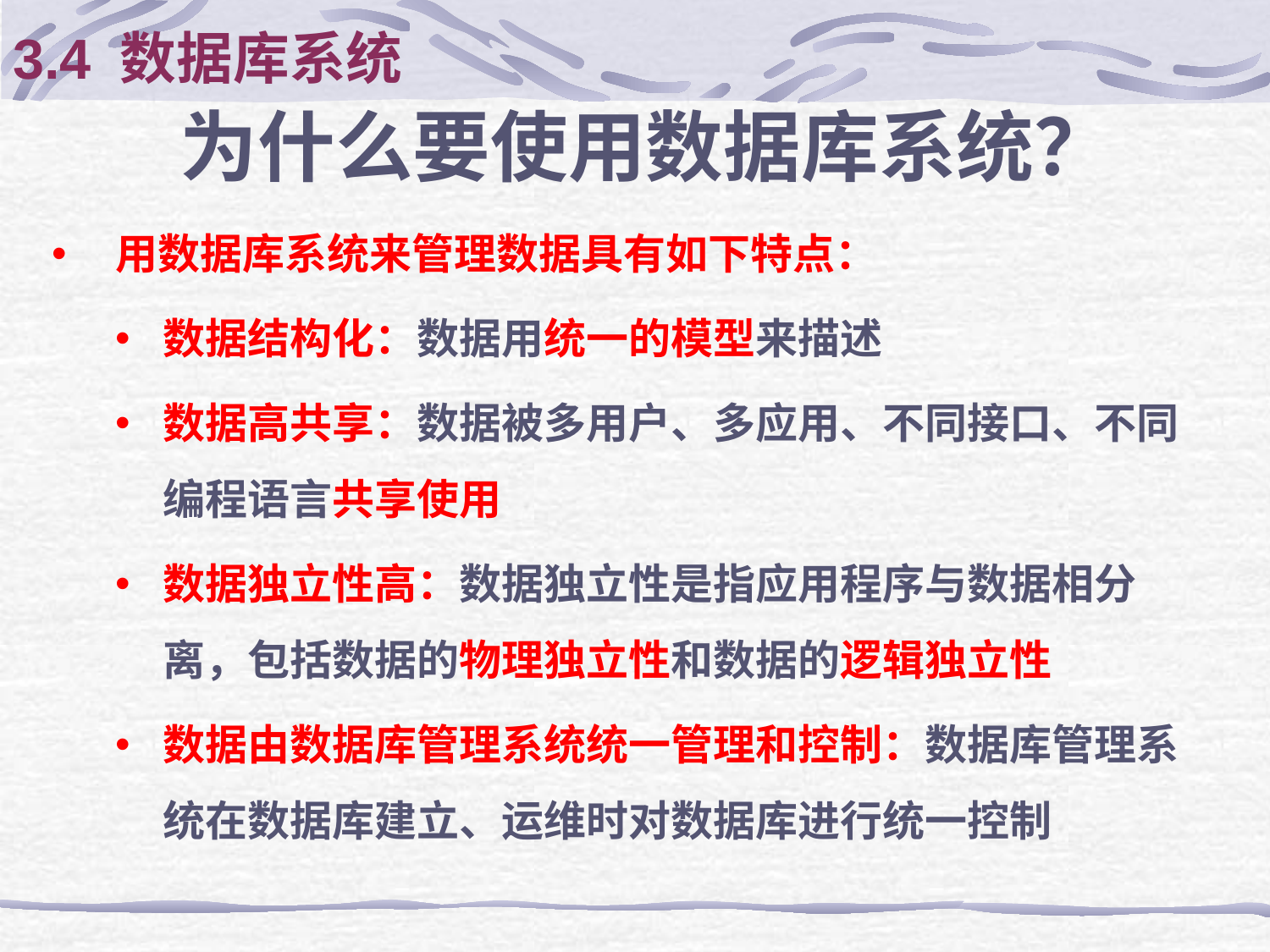

3.4 数据库系统
# 为什么要使用数据库系统？
用数据库系统来管理数据具有如下特点：
数据结构化：数据用统一的模型来描述
数据高共享：数据被多用户、多应用、不同接口、不同编程语言共享使用
数据独立性高：数据独立性是指应用程序与数据相分离，包括数据的物理独立性和数据的逻辑独立性
数据由数据库管理系统统一管理和控制：数据库管理系统在数据库建立、运维时对数据库进行统一控制